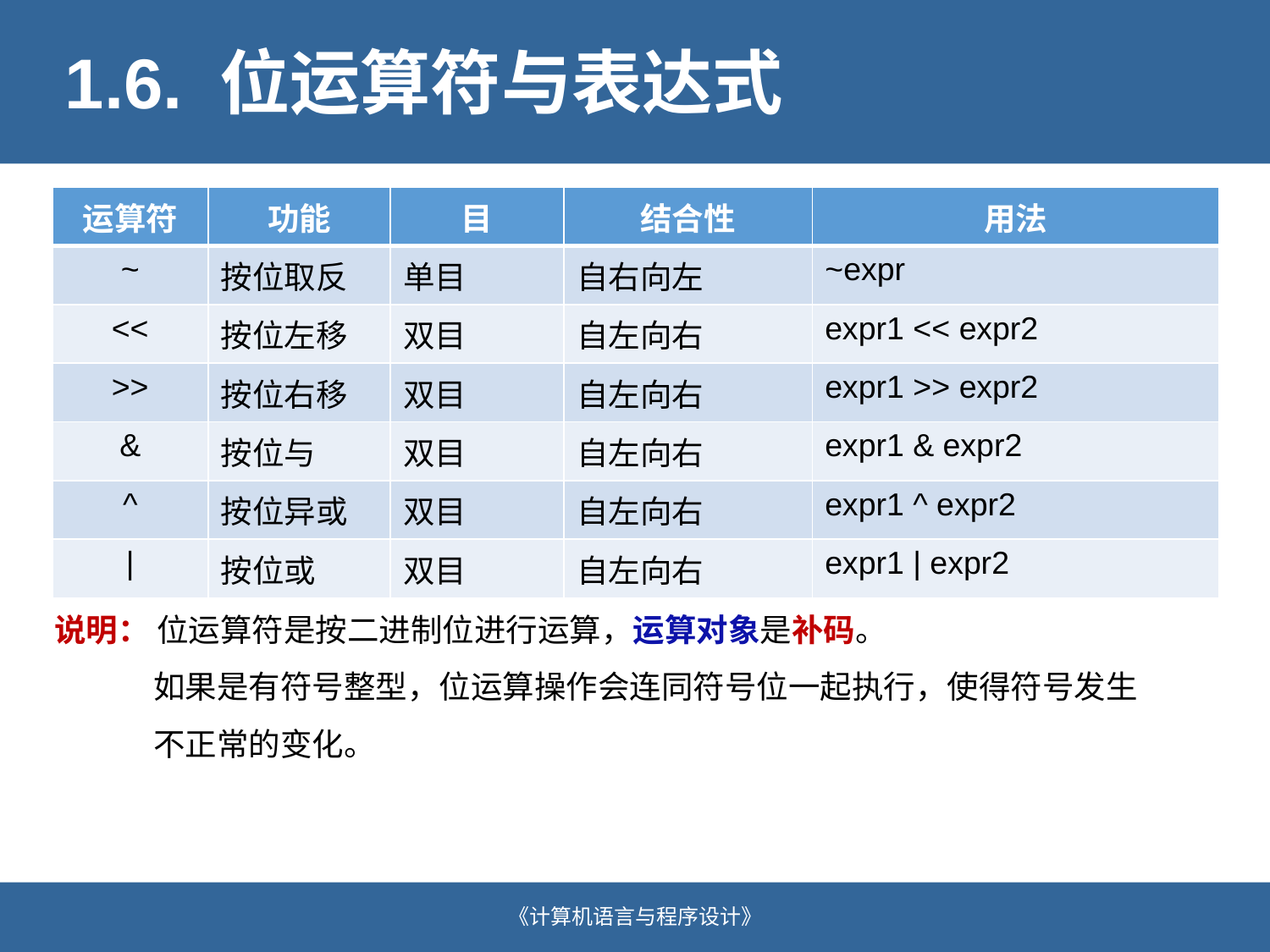

# 1.6. 位运算符与表达式
| 运算符 | 功能 | 目 | 结合性 | 用法 |
| --- | --- | --- | --- | --- |
| ~ | 按位取反 | 单目 | 自右向左 | ~expr |
| << | 按位左移 | 双目 | 自左向右 | expr1 << expr2 |
| >> | 按位右移 | 双目 | 自左向右 | expr1 >> expr2 |
| & | 按位与 | 双目 | 自左向右 | expr1 & expr2 |
| ^ | 按位异或 | 双目 | 自左向右 | expr1 ^ expr2 |
| | | 按位或 | 双目 | 自左向右 | expr1 | expr2 |
说明： 位运算符是按二进制位进行运算，运算对象是补码。
如果是有符号整型，位运算操作会连同符号位一起执行，使得符号发生不正常的变化。

《计算机语言与程序设计》
42